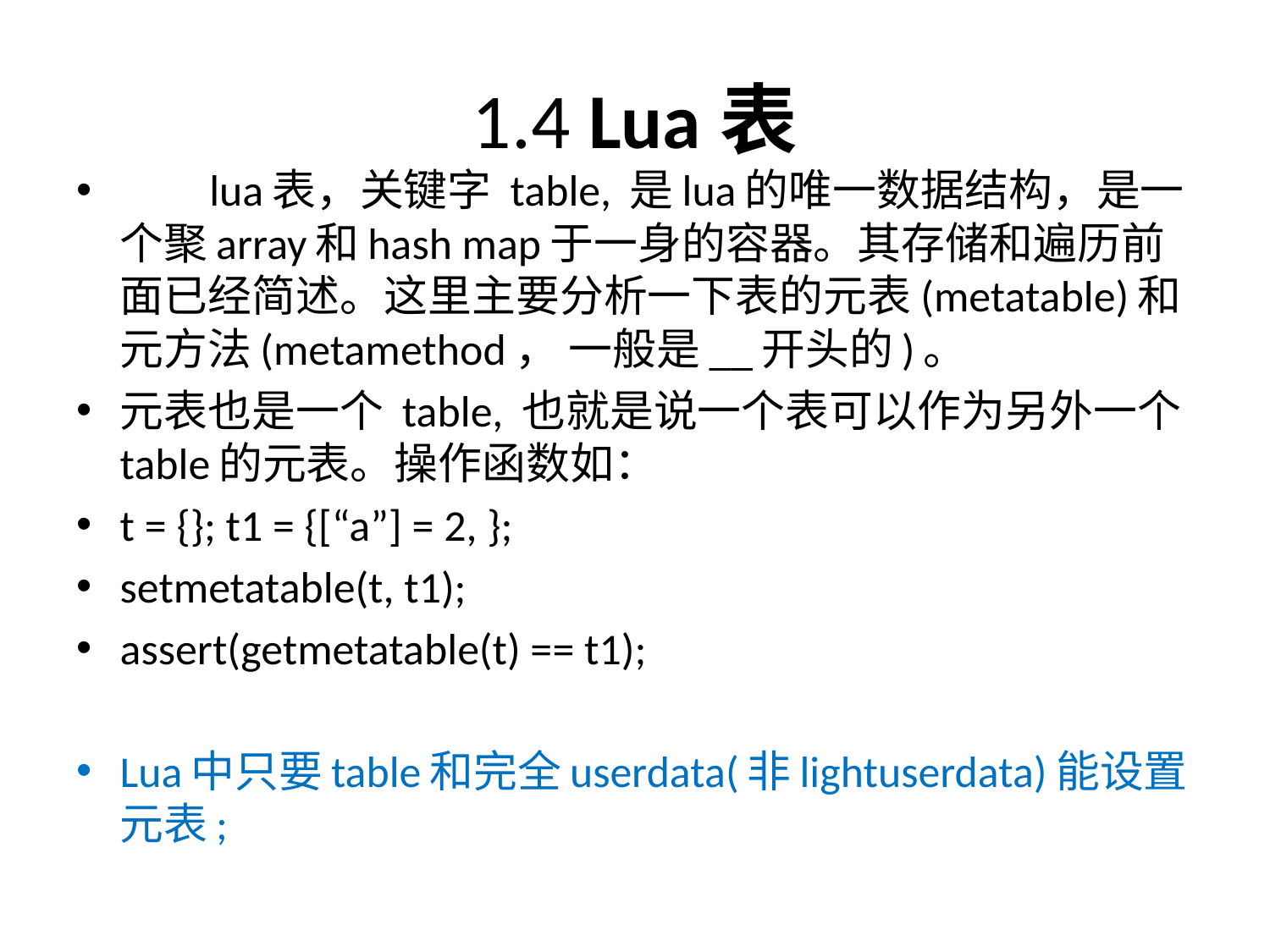

# 1.4 Lua表
         lua表，关键字 table, 是lua的唯一数据结构，是一个聚array和hash map于一身的容器。其存储和遍历前面已经简述。这里主要分析一下表的元表(metatable)和元方法(metamethod， 一般是__开头的)。
元表也是一个 table, 也就是说一个表可以作为另外一个table的元表。操作函数如：
t = {}; t1 = {[“a”] = 2, };
setmetatable(t, t1);
assert(getmetatable(t) == t1);

Lua中只要table和完全userdata(非lightuserdata)能设置元表;